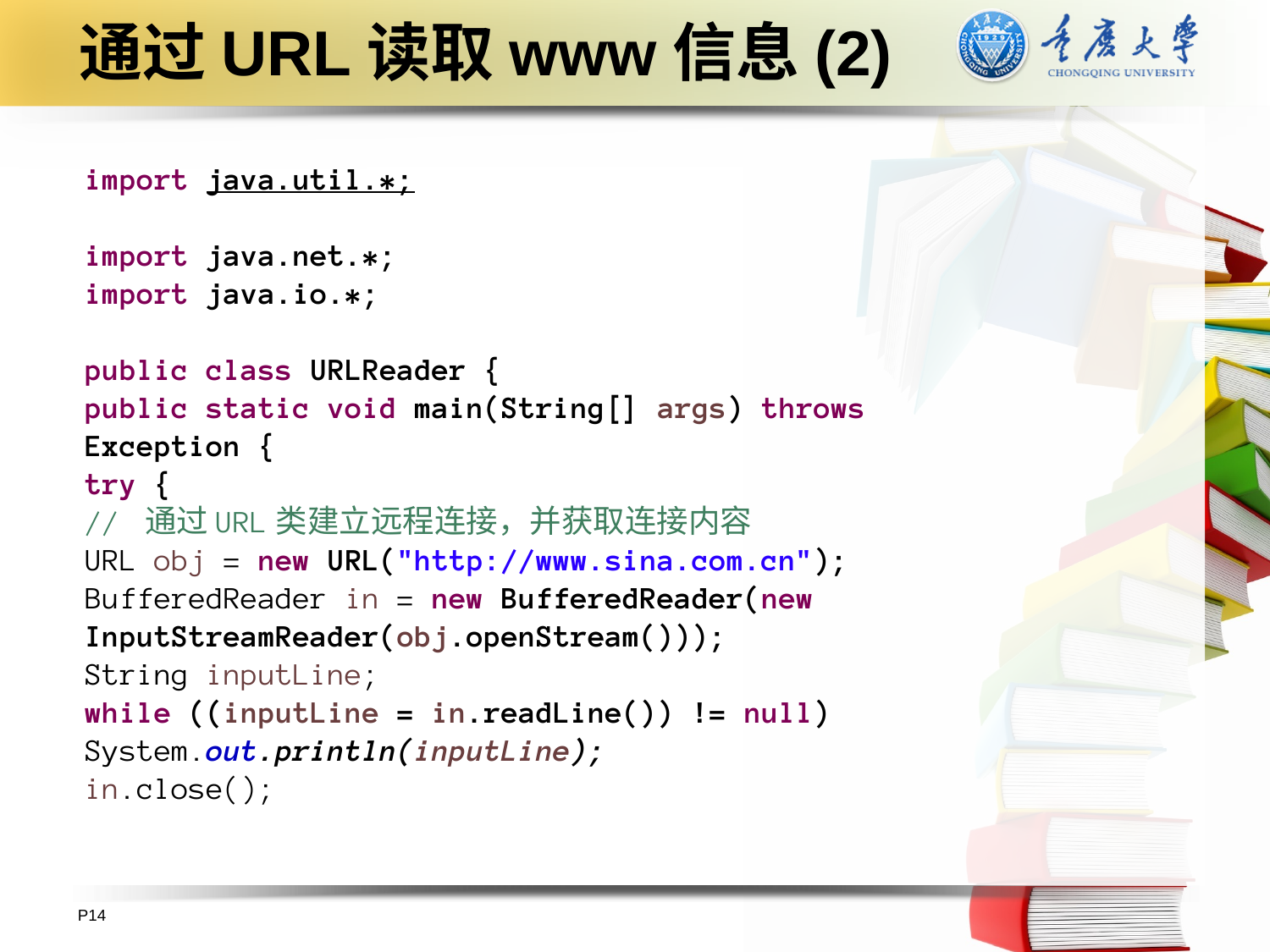

# 通过URL读取www信息(2)
import java.util.*;

import java.net.*;
import java.io.*;

public class URLReader {
public static void main(String[] args) throws Exception {
try {
// 通过URL类建立远程连接，并获取连接内容
URL obj = new URL("http://www.sina.com.cn");
BufferedReader in = new BufferedReader(new InputStreamReader(obj.openStream()));
String inputLine;
while ((inputLine = in.readLine()) != null)
System.out.println(inputLine);
in.close();
P14